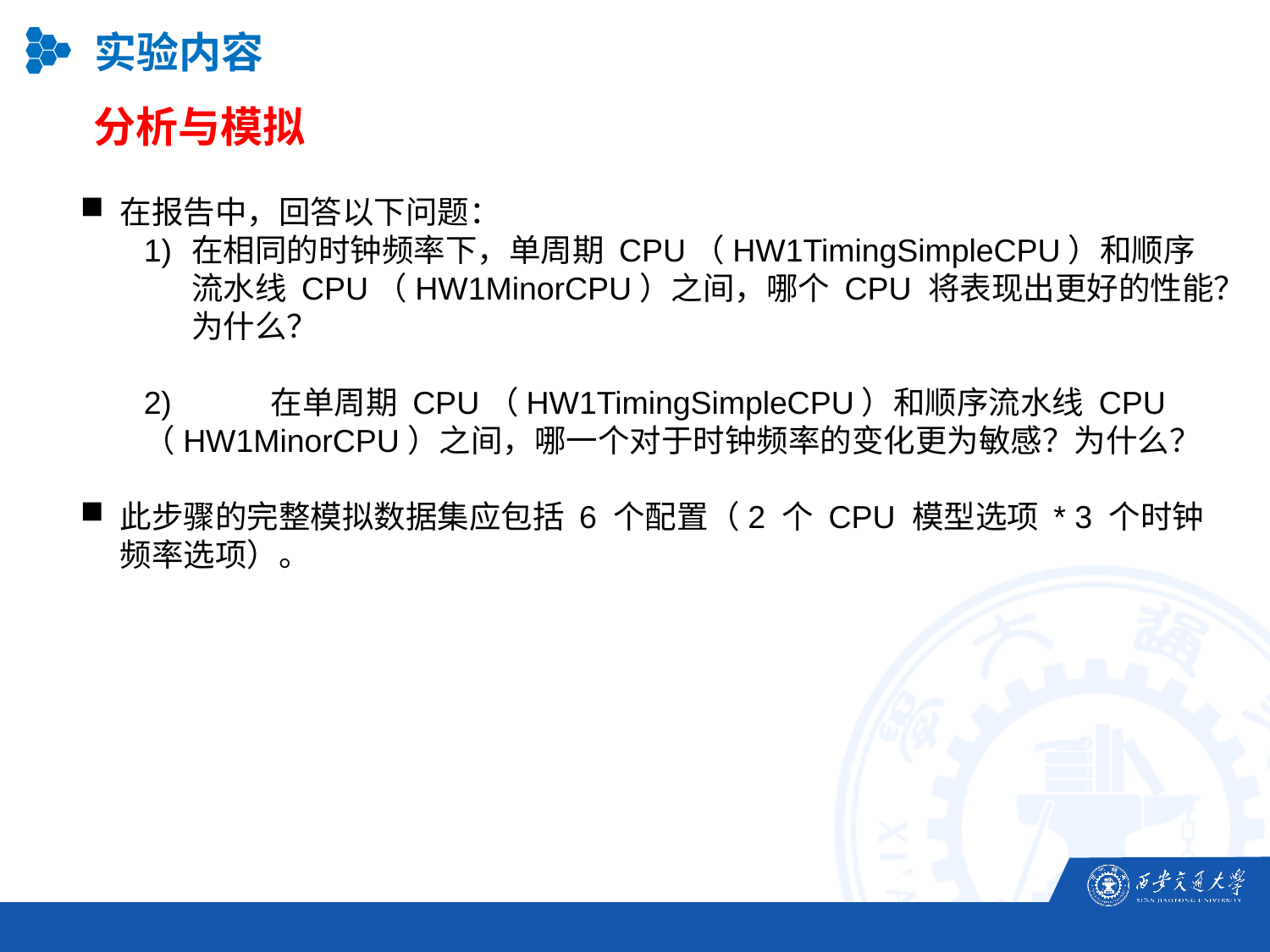

实验内容
分析与模拟
在报告中，回答以下问题：
在相同的时钟频率下，单周期 CPU（HW1TimingSimpleCPU）和顺序流水线 CPU（HW1MinorCPU）之间，哪个 CPU 将表现出更好的性能？为什么？

2)	在单周期 CPU（HW1TimingSimpleCPU）和顺序流水线 CPU（HW1MinorCPU）之间，哪一个对于时钟频率的变化更为敏感？为什么？

此步骤的完整模拟数据集应包括 6 个配置（2 个 CPU 模型选项 * 3 个时钟频率选项）。